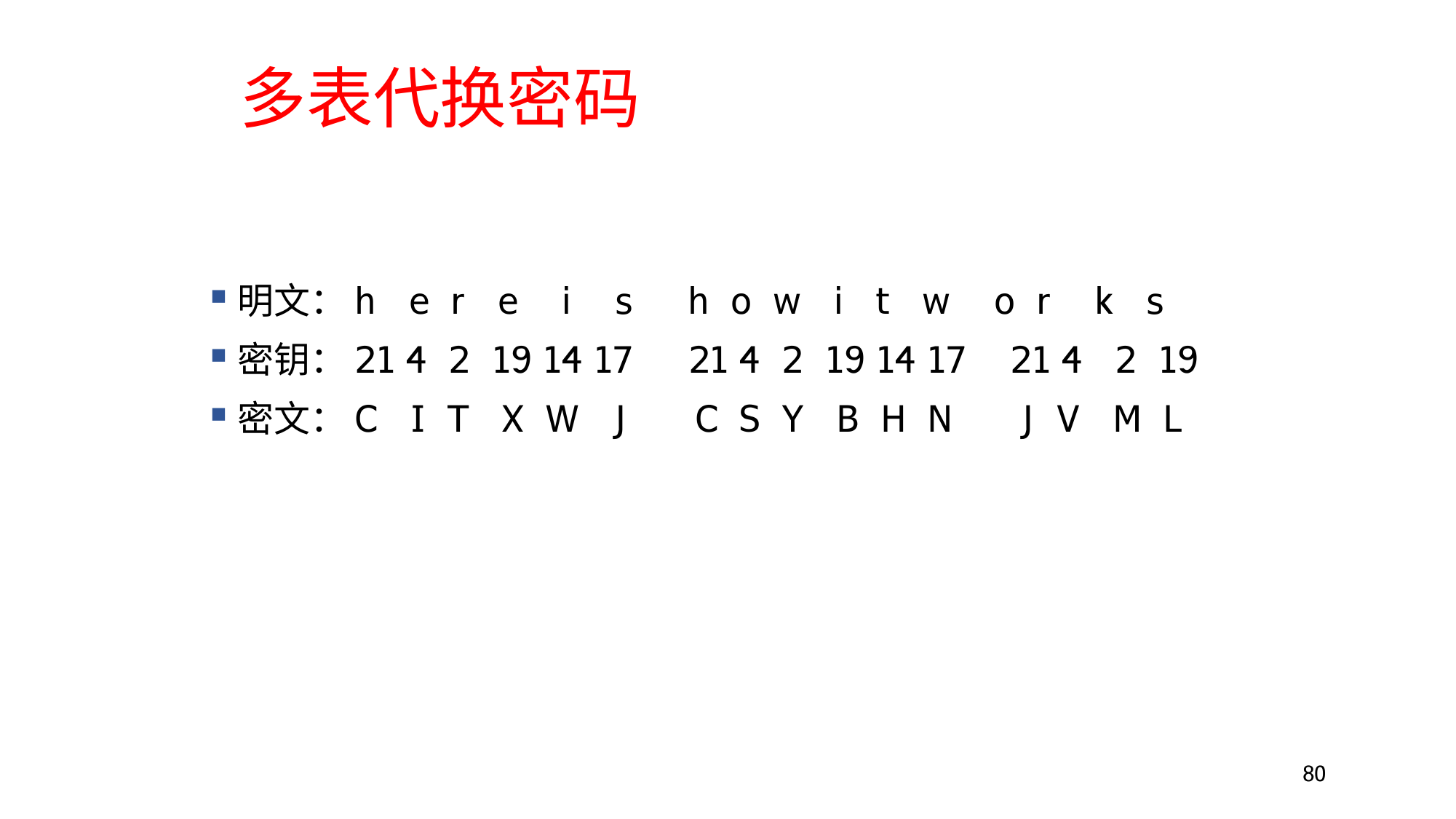

# 多表代换密码
明文：h   e  r   e    i    s     h  o  w   i   t   w    o  r    k   s
密钥：21 4  2  19 14 17     21 4  2  19 14 17    21 4   2  19
密文：C   I  T   X  W   J      C  S  Y   B  H  N      J  V   M  L
80